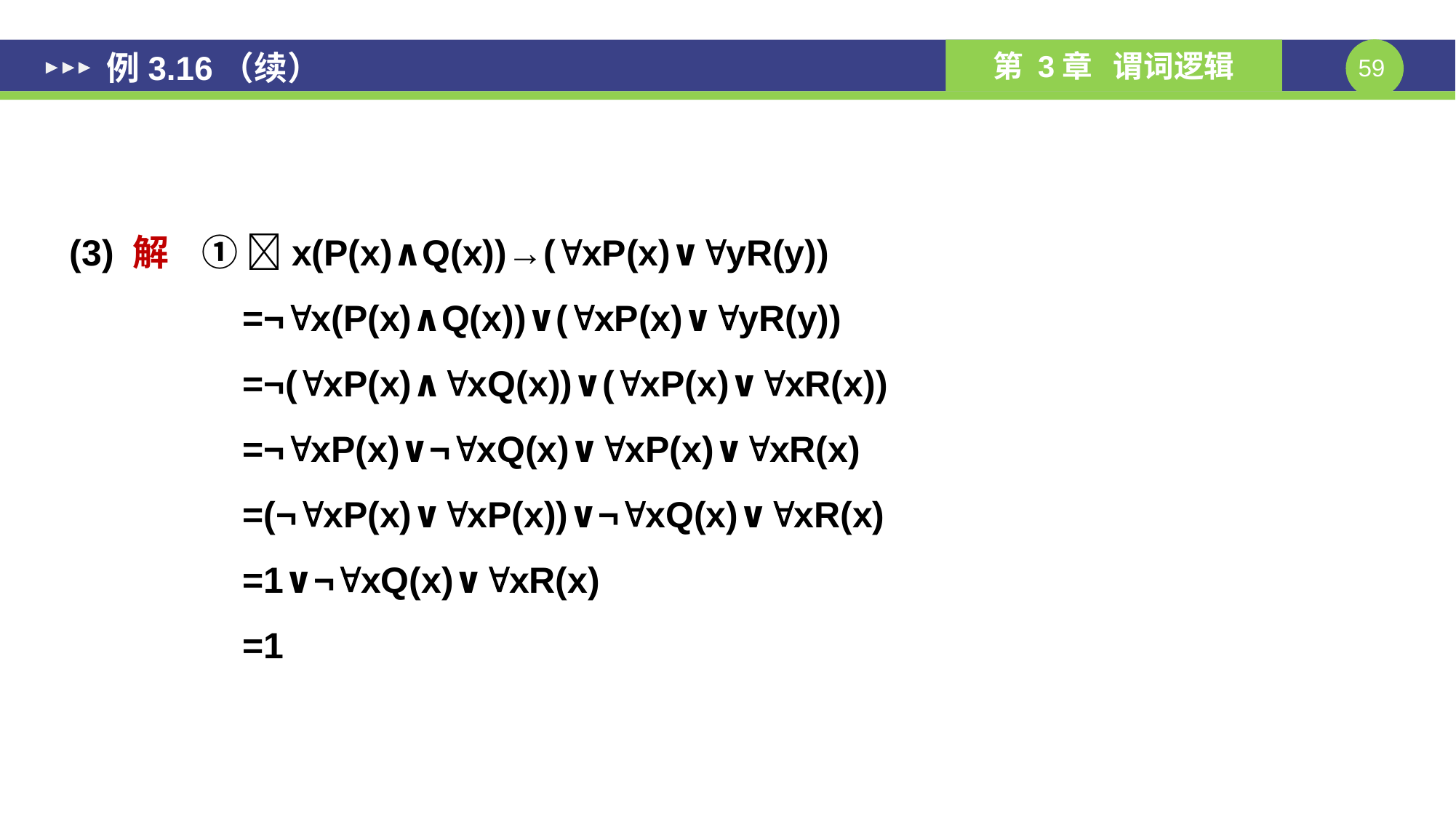

例3.16（续）
(3) 解    ① ∀x(P(x)∧Q(x))→(∀xP(x)∨∀yR(y))
                 =¬∀x(P(x)∧Q(x))∨(∀xP(x)∨∀yR(y))
                 =¬(∀xP(x)∧∀xQ(x))∨(∀xP(x)∨∀xR(x))
                 =¬∀xP(x)∨¬∀xQ(x)∨∀xP(x)∨∀xR(x)
                 =(¬∀xP(x)∨∀xP(x))∨¬∀xQ(x)∨∀xR(x)
                 =1∨¬∀xQ(x)∨∀xR(x)
                 =1